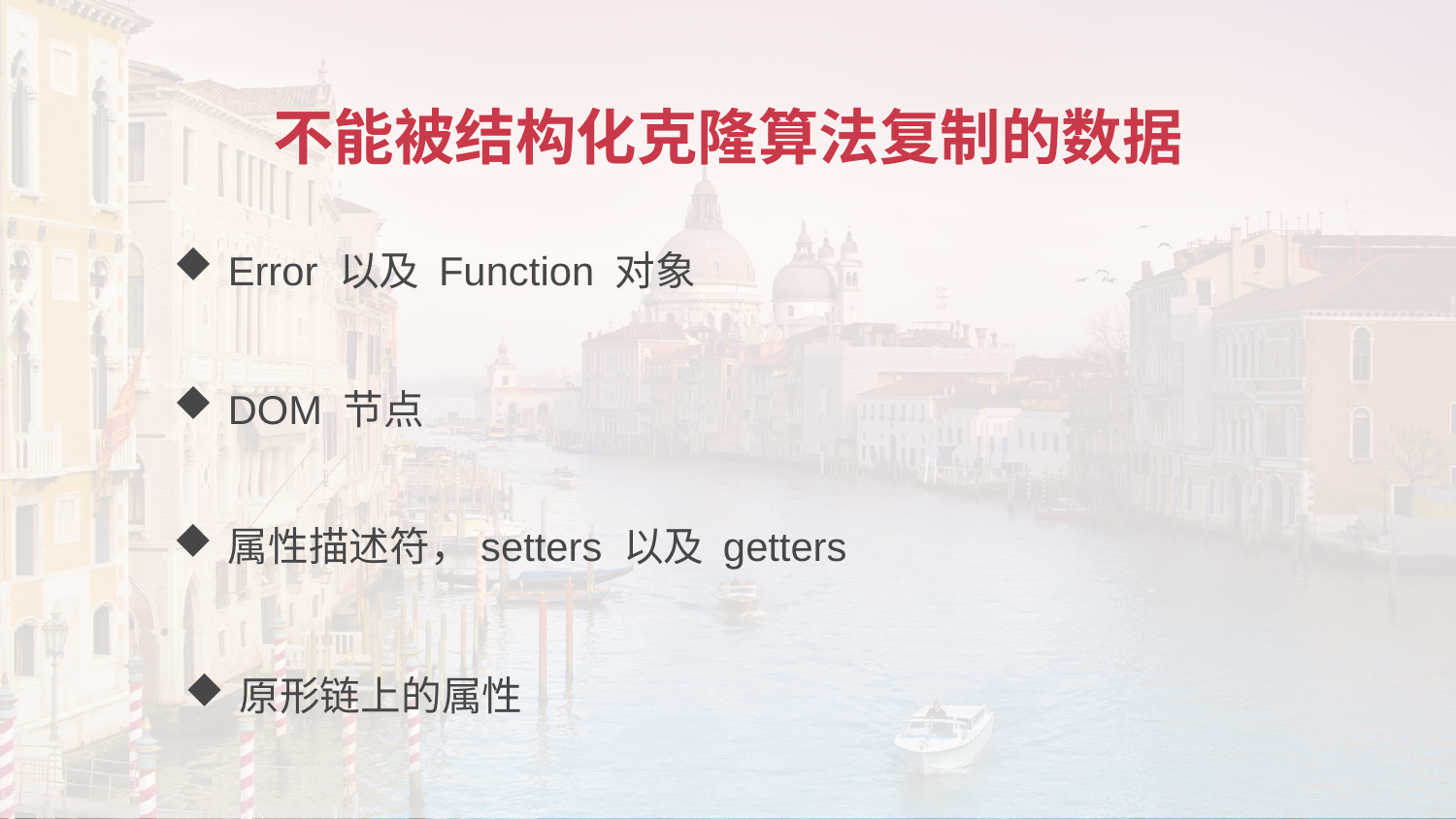

不能被结构化克隆算法复制的数据
Error 以及 Function 对象
DOM 节点
属性描述符，setters 以及 getters
原形链上的属性